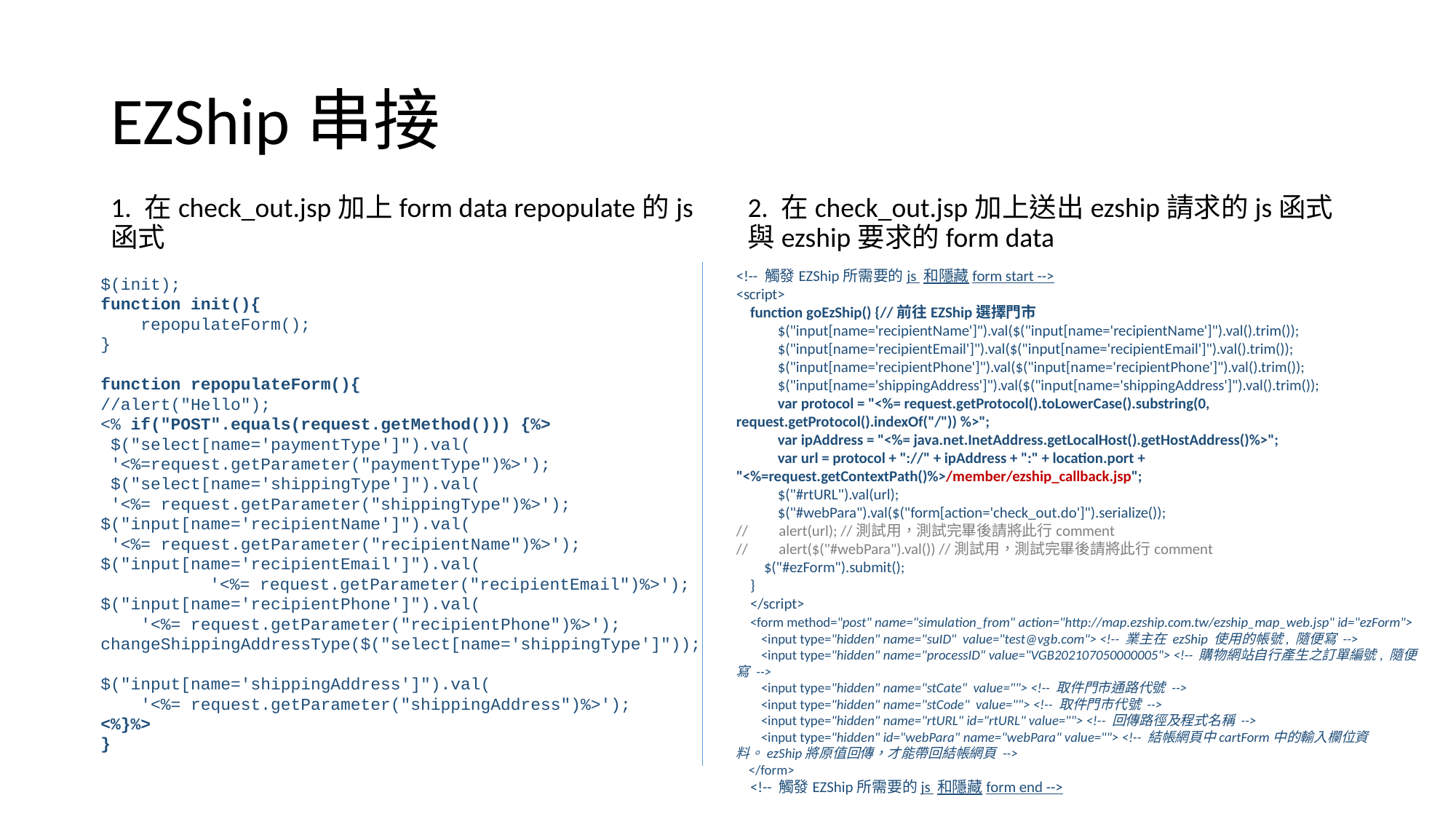

# EZShip串接
1. 在check_out.jsp加上form data repopulate的js函式
2. 在check_out.jsp加上送出ezship請求的js函式與ezship要求的form data

<!-- 觸發EZShip所需要的js 和隱藏form start -->
<script>
    function goEzShip() {//前往EZShip選擇門市
            $("input[name='recipientName']").val($("input[name='recipientName']").val().trim());
            $("input[name='recipientEmail']").val($("input[name='recipientEmail']").val().trim());
            $("input[name='recipientPhone']").val($("input[name='recipientPhone']").val().trim());
            $("input[name='shippingAddress']").val($("input[name='shippingAddress']").val().trim());
            var protocol = "<%= request.getProtocol().toLowerCase().substring(0, request.getProtocol().indexOf("/")) %>";
            var ipAddress = "<%= java.net.InetAddress.getLocalHost().getHostAddress()%>";
            var url = protocol + "://" + ipAddress + ":" + location.port + "<%=request.getContextPath()%>/member/ezship_callback.jsp";
            $("#rtURL").val(url);
            $("#webPara").val($("form[action='check_out.do']").serialize());
//         alert(url); //測試用，測試完畢後請將此行comment
//         alert($("#webPara").val()) //測試用，測試完畢後請將此行comment
        $("#ezForm").submit();
    }
    </script>
    <form method="post" name="simulation_from" action="http://map.ezship.com.tw/ezship_map_web.jsp" id="ezForm">
        <input type="hidden" name="suID"  value="test@vgb.com"> <!-- 業主在 ezShip 使用的帳號, 隨便寫 -->
        <input type="hidden" name="processID" value="VGB202107050000005"> <!-- 購物網站自行產生之訂單編號, 隨便寫 -->
        <input type="hidden" name="stCate"  value=""> <!-- 取件門市通路代號 -->
        <input type="hidden" name="stCode"  value=""> <!-- 取件門市代號 -->
        <input type="hidden" name="rtURL" id="rtURL" value=""> <!-- 回傳路徑及程式名稱 -->
        <input type="hidden" id="webPara" name="webPara" value=""> <!-- 結帳網頁中cartForm中的輸入欄位資料。ezShip將原值回傳，才能帶回結帳網頁 -->
    </form>
    <!-- 觸發EZShip所需要的js 和隱藏form end -->
$(init);
function init(){
    repopulateForm();
}

function repopulateForm(){
//alert("Hello");
<% if("POST".equals(request.getMethod())) {%>
 $("select[name='paymentType']").val(
 '<%=request.getParameter("paymentType")%>');
 $("select[name='shippingType']").val(
 '<%= request.getParameter("shippingType")%>');
$("input[name='recipientName']").val(
 '<%= request.getParameter("recipientName")%>');
$("input[name='recipientEmail']").val(
	'<%= request.getParameter("recipientEmail")%>');
$("input[name='recipientPhone']").val(
    '<%= request.getParameter("recipientPhone")%>');
changeShippingAddressType($("select[name='shippingType']"));

$("input[name='shippingAddress']").val(
    '<%= request.getParameter("shippingAddress")%>');
<%}%>
}